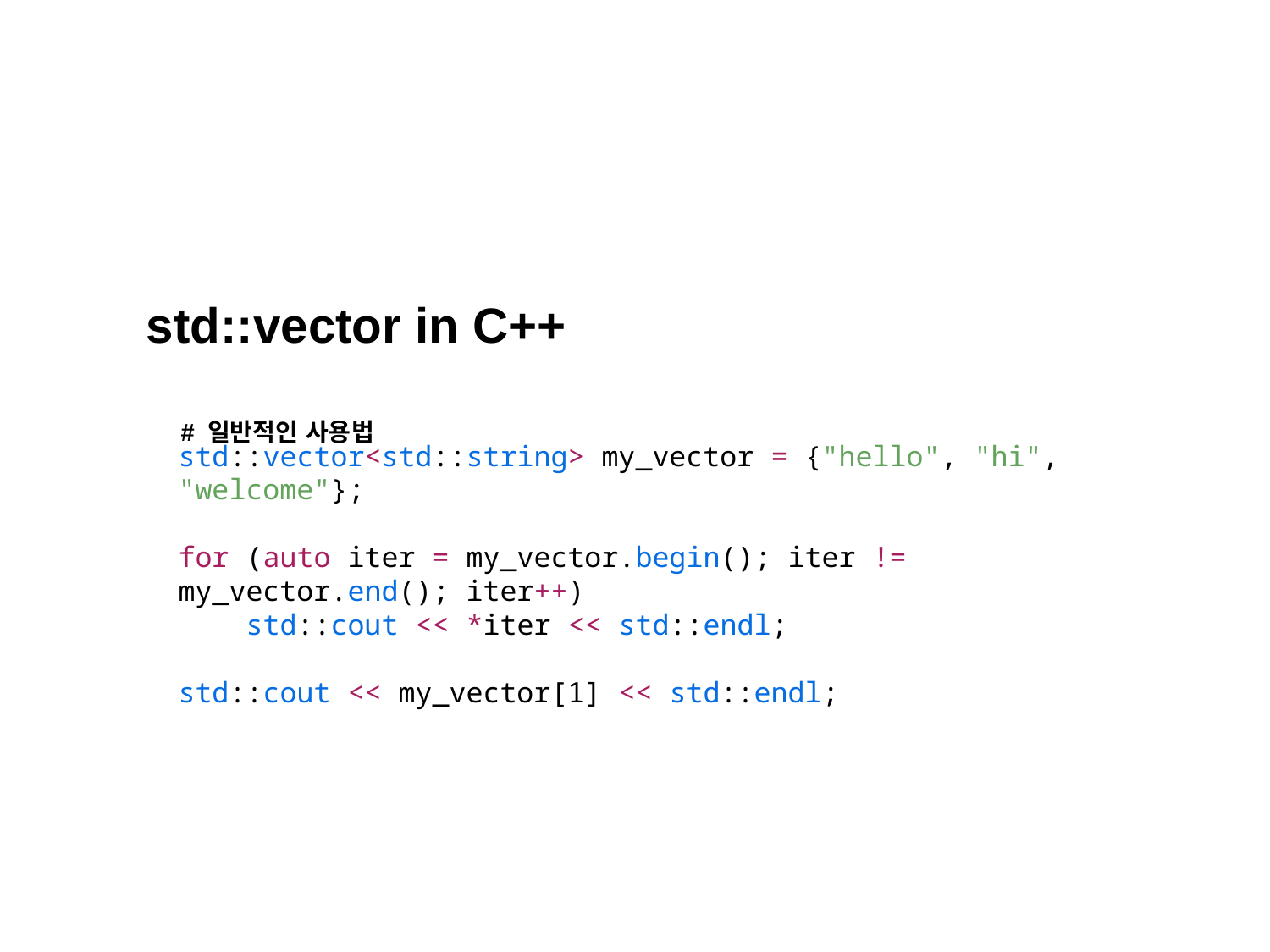

std::vector in C++
# 일반적인 사용법
std::vector<std::string> my_vector = {"hello", "hi", "welcome"};

for (auto iter = my_vector.begin(); iter != my_vector.end(); iter++)
    std::cout << *iter << std::endl;

std::cout << my_vector[1] << std::endl;